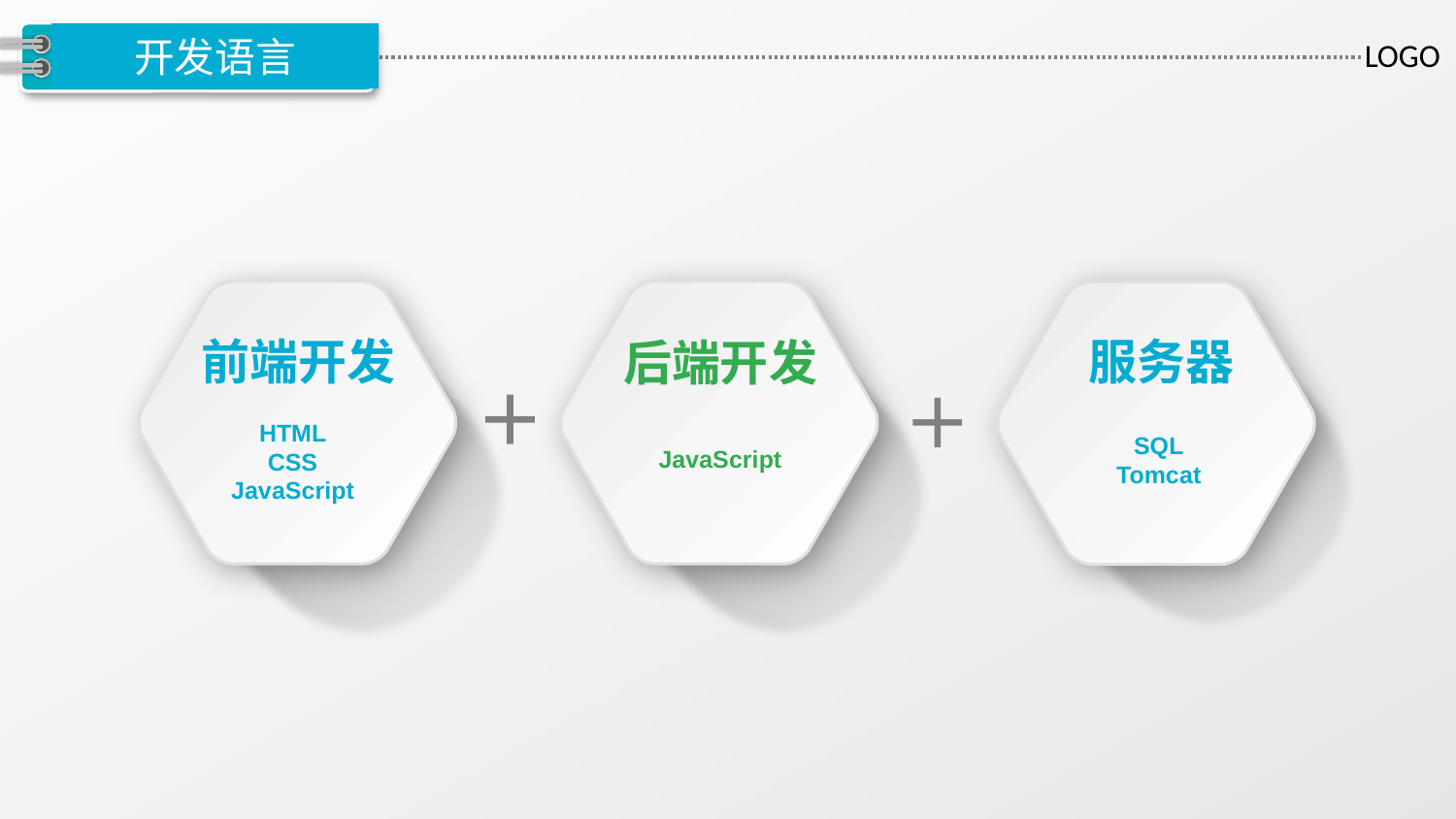

# 开发语言

前端开发
服务器
后端开发

HTML
CSS
JavaScript
SQL
Tomcat
JavaScript